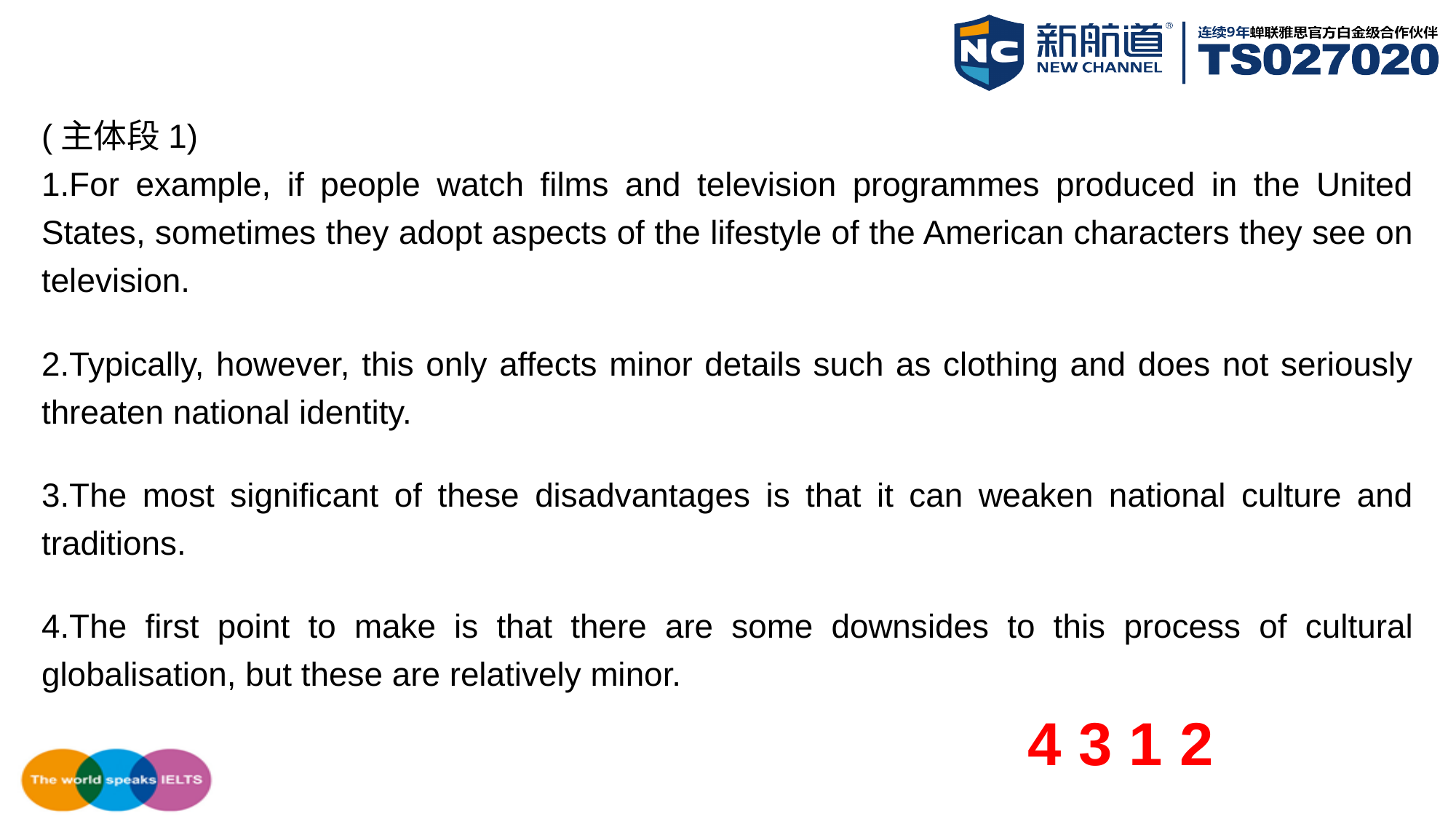

(主体段1)
1.For example, if people watch films and television programmes produced in the United States, sometimes they adopt aspects of the lifestyle of the American characters they see on television.
2.Typically, however, this only affects minor details such as clothing and does not seriously threaten national identity.
3.The most significant of these disadvantages is that it can weaken national culture and traditions.
4.The first point to make is that there are some downsides to this process of cultural globalisation, but these are relatively minor.
4 3 1 2